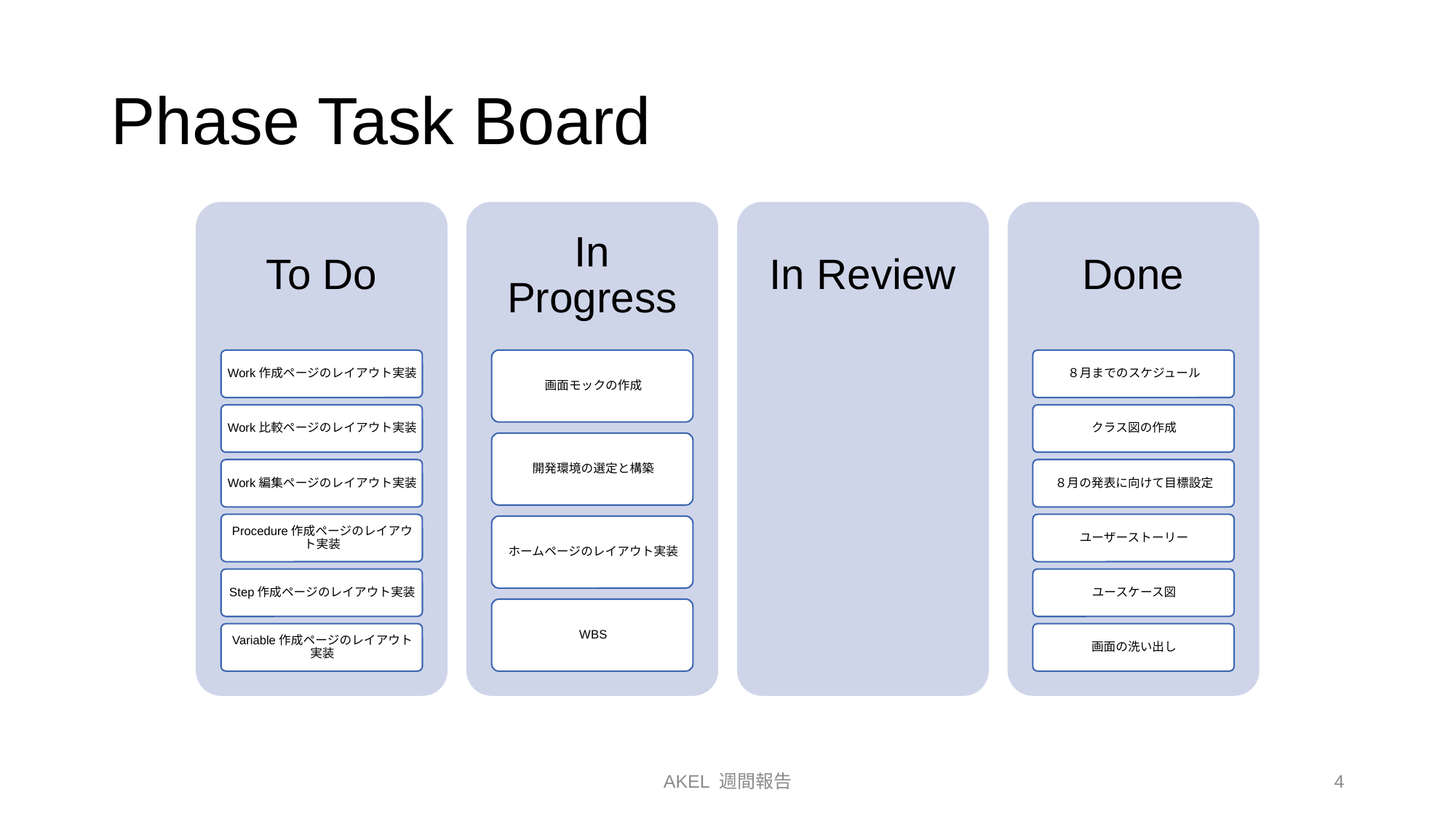

# Phase Task Board
To Do
Work作成ページのレイアウト実装
Work比較ページのレイアウト実装
Work編集ページのレイアウト実装
Procedure作成ページのレイアウト実装
Step作成ページのレイアウト実装
Variable作成ページのレイアウト実装
In Progress
画面モックの作成
開発環境の選定と構築
ホームページのレイアウト実装
WBS
In Review
Done
８月までのスケジュール
クラス図の作成
８月の発表に向けて目標設定
ユーザーストーリー
ユースケース図
画面の洗い出し
AKEL 週間報告
4